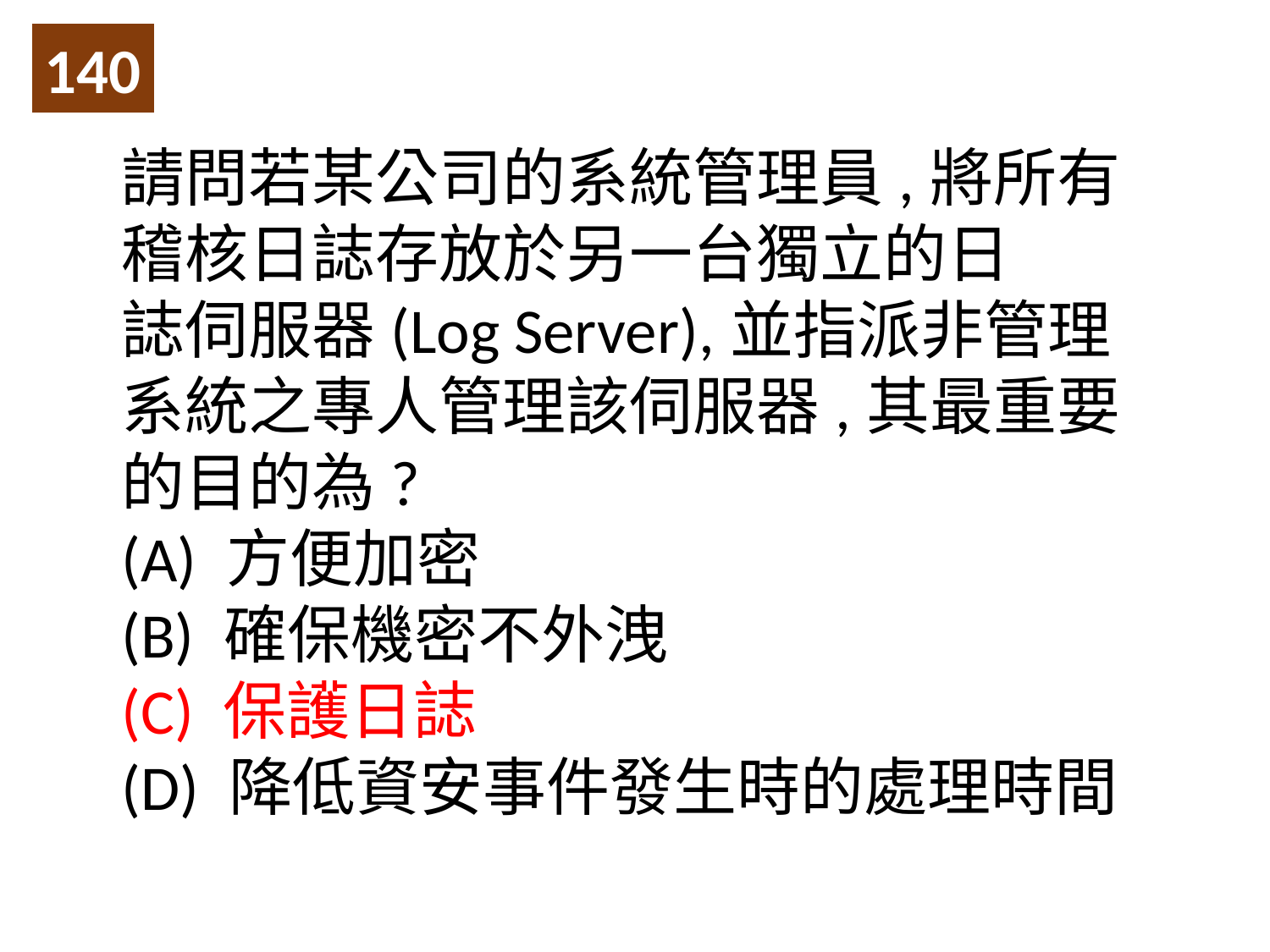

140
請問若某公司的系統管理員,將所有稽核日誌存放於另一台獨立的日
誌伺服器(Log Server),並指派非管理系統之專人管理該伺服器,其最重要的目的為?
(A) 方便加密
(B) 確保機密不外洩
(C) 保護日誌
(D) 降低資安事件發生時的處理時間